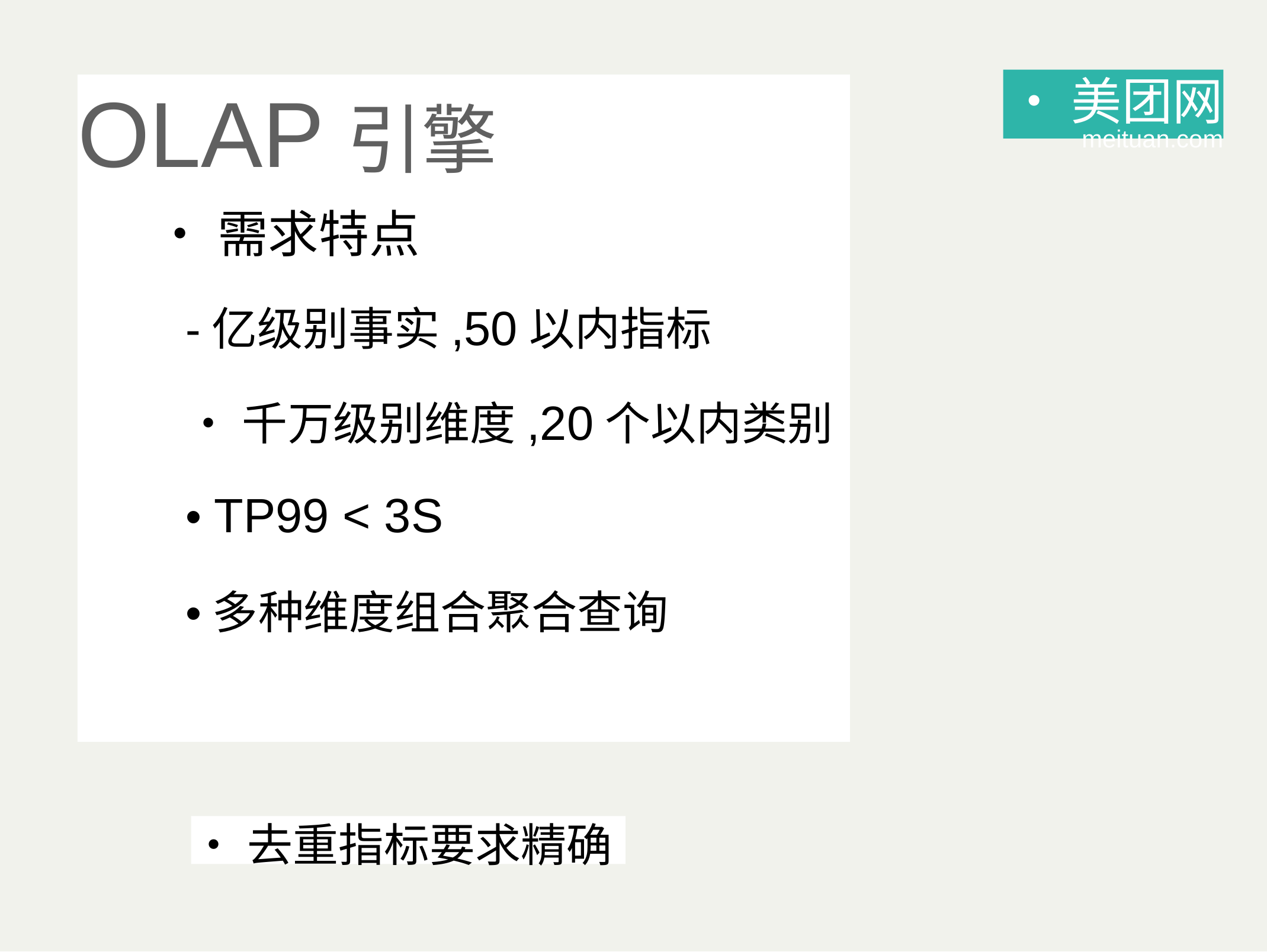

•美团网
meituan.com
OLAP引擎
•需求特点
-亿级别事实,50以内指标
•千万级别维度,20个以内类别
• TP99 < 3S
•多种维度组合聚合查询
•去重指标要求精确